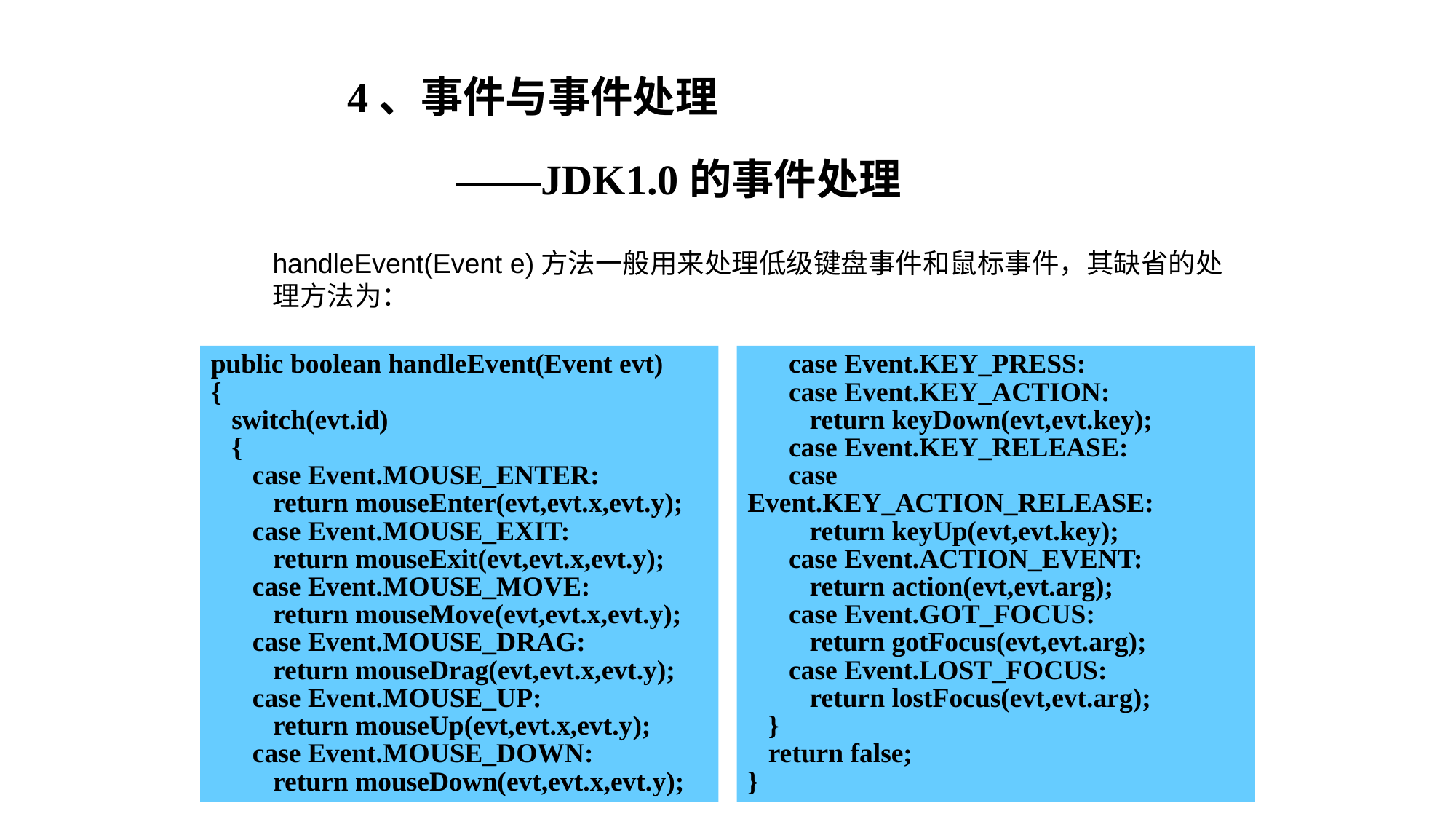

4、事件与事件处理
	——JDK1.0的事件处理
handleEvent(Event e)方法一般用来处理低级键盘事件和鼠标事件，其缺省的处理方法为：
public boolean handleEvent(Event evt)
{
   switch(evt.id)
   {
      case Event.MOUSE_ENTER:
         return mouseEnter(evt,evt.x,evt.y);
      case Event.MOUSE_EXIT:
         return mouseExit(evt,evt.x,evt.y);
      case Event.MOUSE_MOVE:
         return mouseMove(evt,evt.x,evt.y);
      case Event.MOUSE_DRAG:
         return mouseDrag(evt,evt.x,evt.y);
      case Event.MOUSE_UP:
         return mouseUp(evt,evt.x,evt.y);
      case Event.MOUSE_DOWN:
         return mouseDown(evt,evt.x,evt.y);
      case Event.KEY_PRESS:
      case Event.KEY_ACTION:
         return keyDown(evt,evt.key);
      case Event.KEY_RELEASE:
      case Event.KEY_ACTION_RELEASE:
         return keyUp(evt,evt.key);
      case Event.ACTION_EVENT:
         return action(evt,evt.arg);
      case Event.GOT_FOCUS:
         return gotFocus(evt,evt.arg);
      case Event.LOST_FOCUS:
         return lostFocus(evt,evt.arg);
   }
   return false;
}